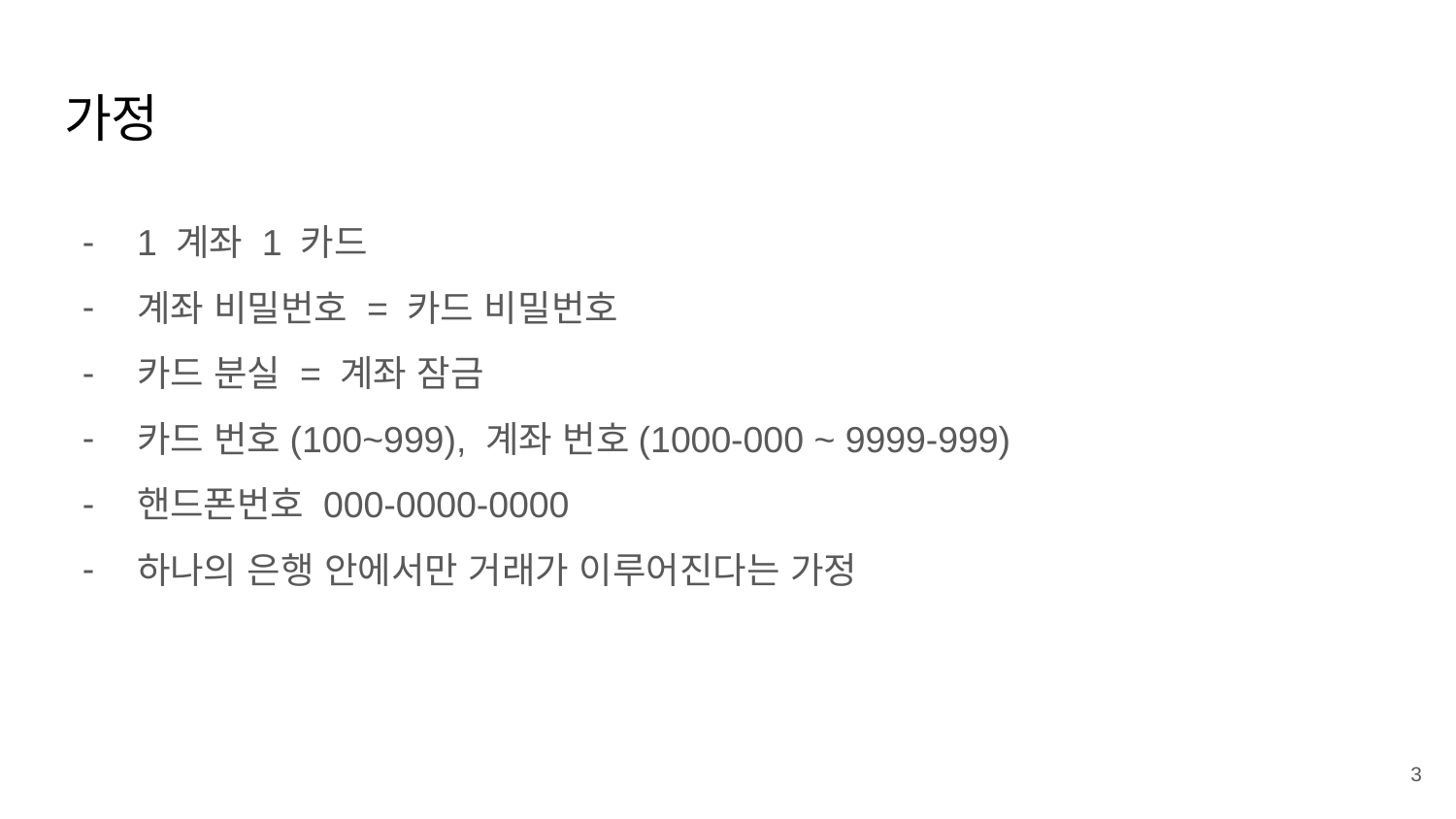

# 가정
1 계좌 1 카드
계좌 비밀번호 = 카드 비밀번호
카드 분실 = 계좌 잠금
카드 번호(100~999), 계좌 번호(1000-000 ~ 9999-999)
핸드폰번호 000-0000-0000
하나의 은행 안에서만 거래가 이루어진다는 가정
3